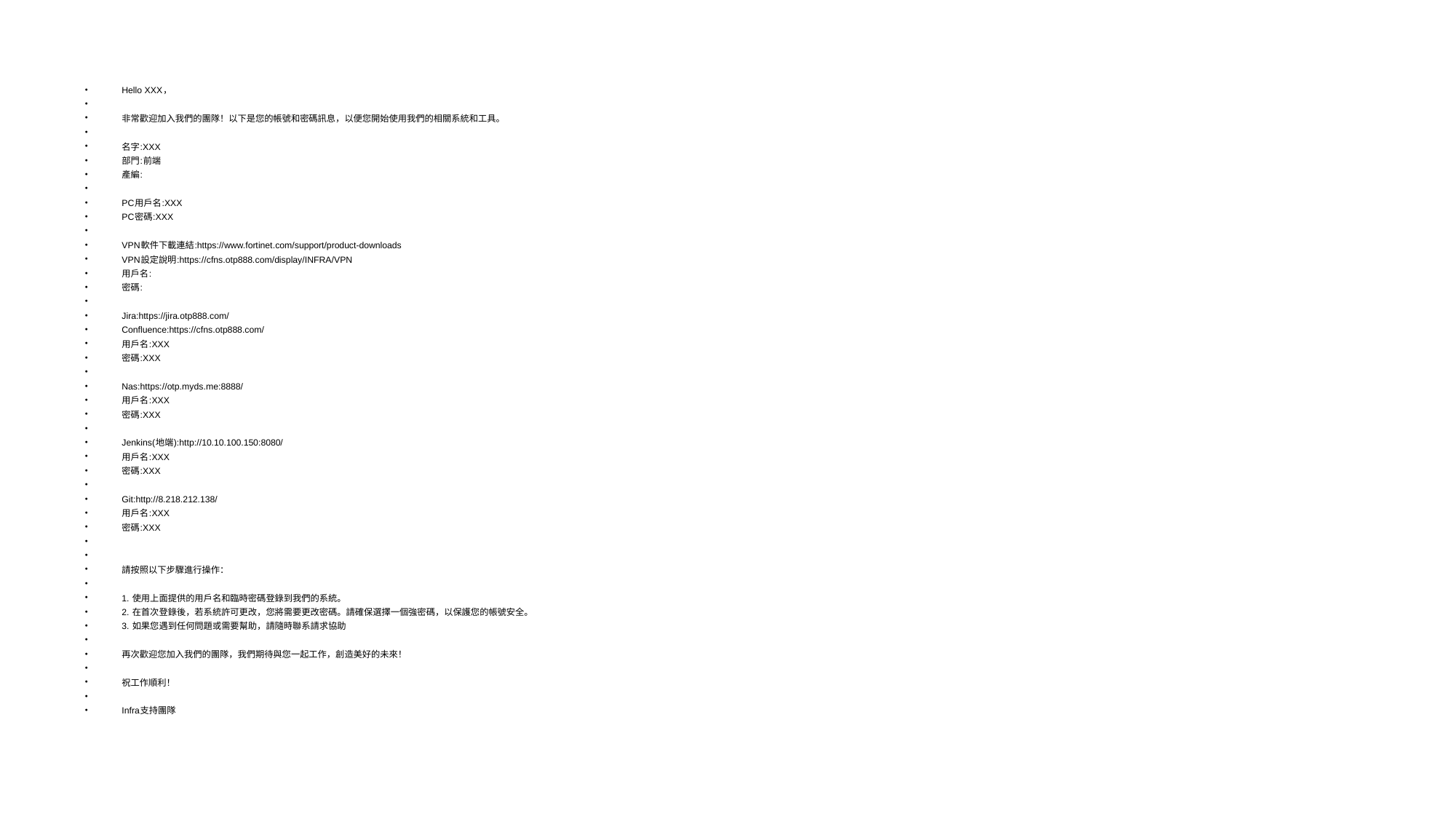

# Hello XXX，

非常歡迎加入我們的團隊！以下是您的帳號和密碼訊息，以便您開始使用我們的相關系統和工具。

名字:XXX
部門:前端
產編:

PC用戶名:XXX
PC密碼:XXX

VPN軟件下載連結:https://www.fortinet.com/support/product-downloads
VPN設定說明:https://cfns.otp888.com/display/INFRA/VPN
用戶名:
密碼:

Jira:https://jira.otp888.com/
Confluence:https://cfns.otp888.com/
用戶名:XXX
密碼:XXX

Nas:https://otp.myds.me:8888/
用戶名:XXX
密碼:XXX

Jenkins(地端):http://10.10.100.150:8080/
用戶名:XXX
密碼:XXX

Git:http://8.218.212.138/
用戶名:XXX
密碼:XXX

請按照以下步驟進行操作：

1. 使用上面提供的用戶名和臨時密碼登錄到我們的系統。
2. 在首次登錄後，若系統許可更改，您將需要更改密碼。請確保選擇一個強密碼，以保護您的帳號安全。
3. 如果您遇到任何問題或需要幫助，請隨時聯系請求協助

再次歡迎您加入我們的團隊，我們期待與您一起工作，創造美好的未來！

祝工作順利！

Infra支持團隊